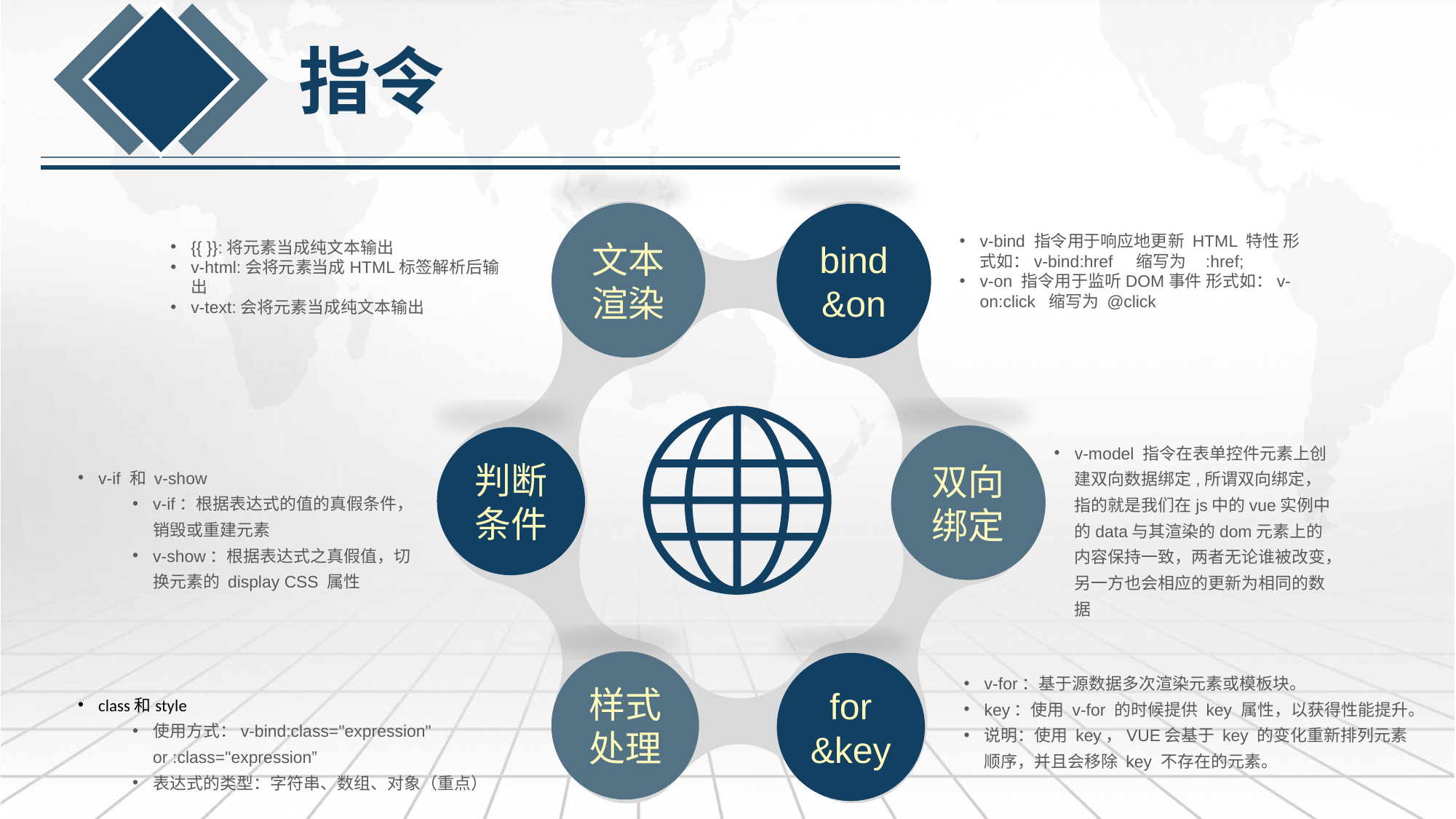

指令

文本渲染
bind&on
v-bind 指令用于响应地更新 HTML 特性 形式如：v-bind:href    缩写为    :href;
v-on 指令用于监听DOM事件 形式如：v-on:click  缩写为 @click

{{ }}:将元素当成纯文本输出
v-html:会将元素当成HTML标签解析后输出
v-text:会将元素当成纯文本输出

双向绑定
判断条件
v-model 指令在表单控件元素上创建双向数据绑定,所谓双向绑定，指的就是我们在js中的vue实例中的data与其渲染的dom元素上的内容保持一致，两者无论谁被改变，另一方也会相应的更新为相同的数据
v-if 和 v-show
v-if：根据表达式的值的真假条件，销毁或重建元素
v-show：根据表达式之真假值，切换元素的 display CSS 属性
样式处理
for
&key
v-for：基于源数据多次渲染元素或模板块。
key：使用 v-for 的时候提供 key 属性，以获得性能提升。
说明：使用 key，VUE会基于 key 的变化重新排列元素顺序，并且会移除 key 不存在的元素。
class和style
使用方式：v-bind:class="expression" or :class="expression”
表达式的类型：字符串、数组、对象（重点）